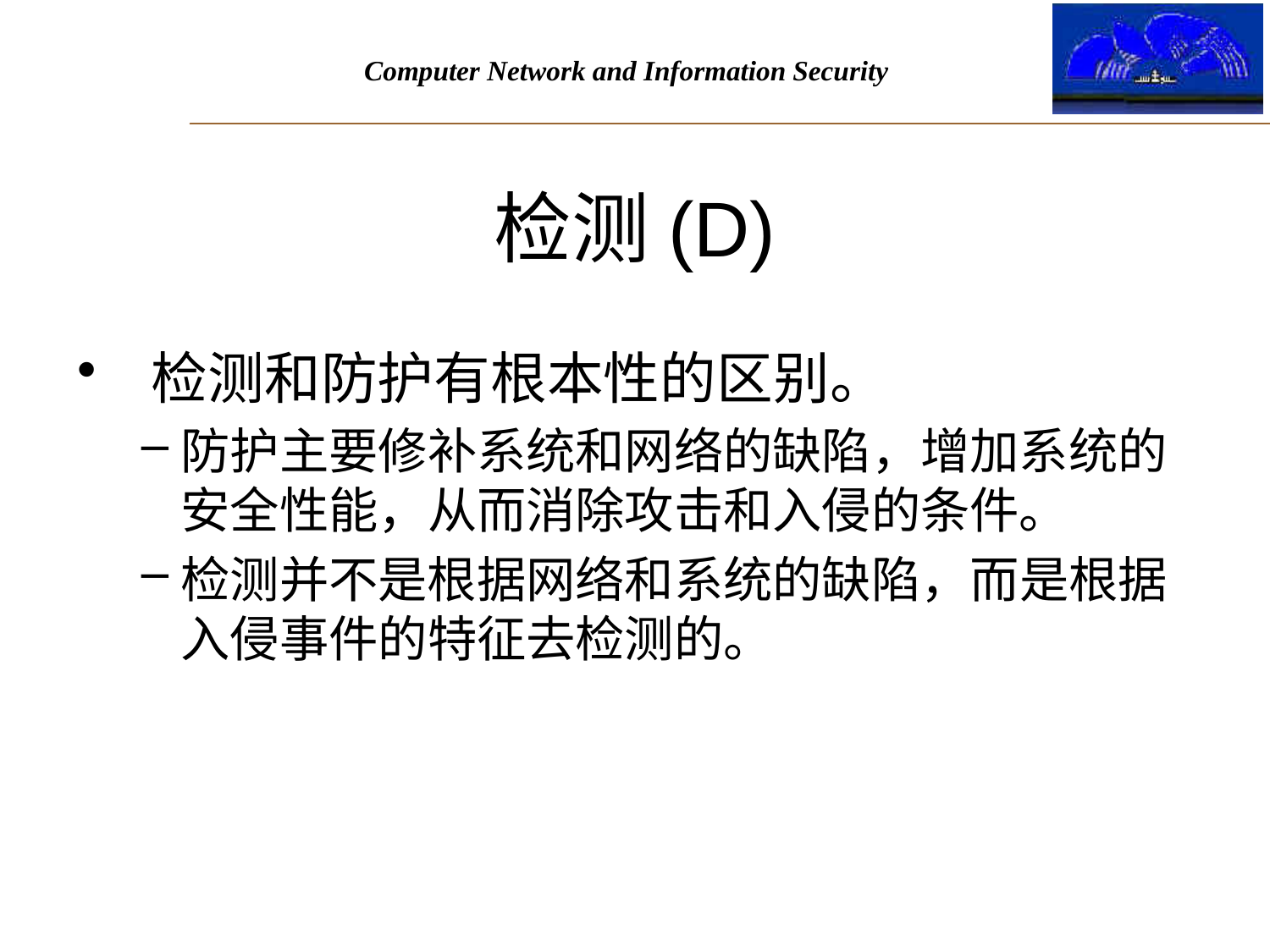

# 检测(D)
 检测和防护有根本性的区别。
防护主要修补系统和网络的缺陷，增加系统的安全性能，从而消除攻击和入侵的条件。
检测并不是根据网络和系统的缺陷，而是根据入侵事件的特征去检测的。